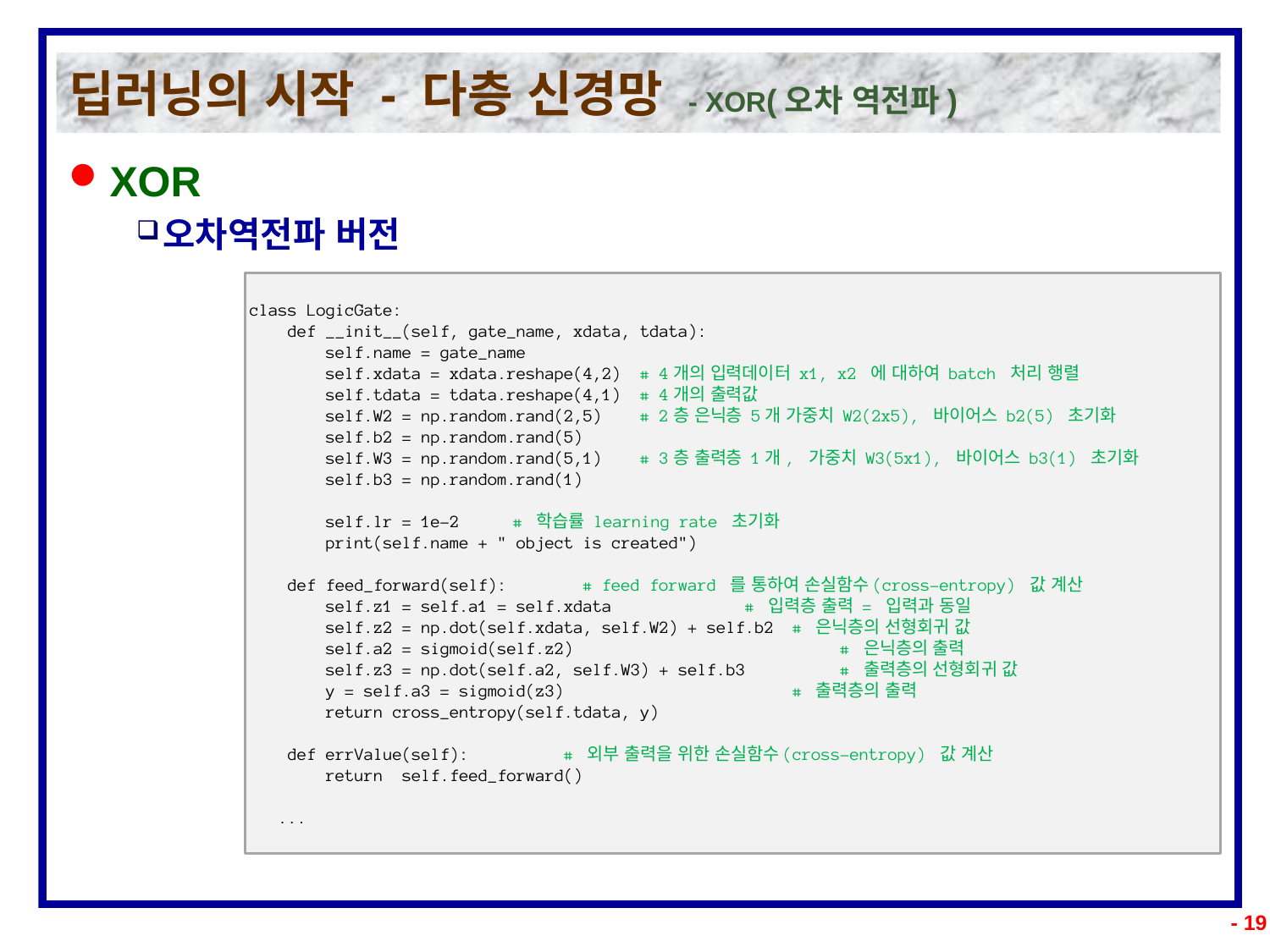

# 딥러닝의 시작 - 다층 신경망 - XOR(오차 역전파)
XOR
오차역전파 버전

class LogicGate:
    def __init__(self, gate_name, xdata, tdata):
        self.name = gate_name
        self.xdata = xdata.reshape(4,2)  # 4개의 입력데이터 x1, x2 에 대하여 batch 처리 행렬
        self.tdata = tdata.reshape(4,1)  # 4개의 출력값
        self.W2 = np.random.rand(2,5)    # 2층 은닉층 5개 가중치 W2(2x5), 바이어스 b2(5) 초기화
        self.b2 = np.random.rand(5)
        self.W3 = np.random.rand(5,1)    # 3층 출력층 1개, 가중치 W3(5x1), 바이어스 b3(1) 초기화
        self.b3 = np.random.rand(1)

        self.lr = 1e-2	 # 학습률 learning rate 초기화
        print(self.name + " object is created")

    def feed_forward(self):        # feed forward 를 통하여 손실함수(cross-entropy) 값 계산
        self.z1 = self.a1 = self.xdata              # 입력층 출력 = 입력과 동일
        self.z2 = np.dot(self.xdata, self.W2) + self.b2  # 은닉층의 선형회귀 값
        self.a2 = sigmoid(self.z2)                            # 은닉층의 출력
        self.z3 = np.dot(self.a2, self.W3) + self.b3          # 출력층의 선형회귀 값
        y = self.a3 = sigmoid(z3)                        # 출력층의 출력
        return cross_entropy(self.tdata, y)

    def errValue(self):          # 외부 출력을 위한 손실함수(cross-entropy) 값 계산
        return  self.feed_forward()

   ...